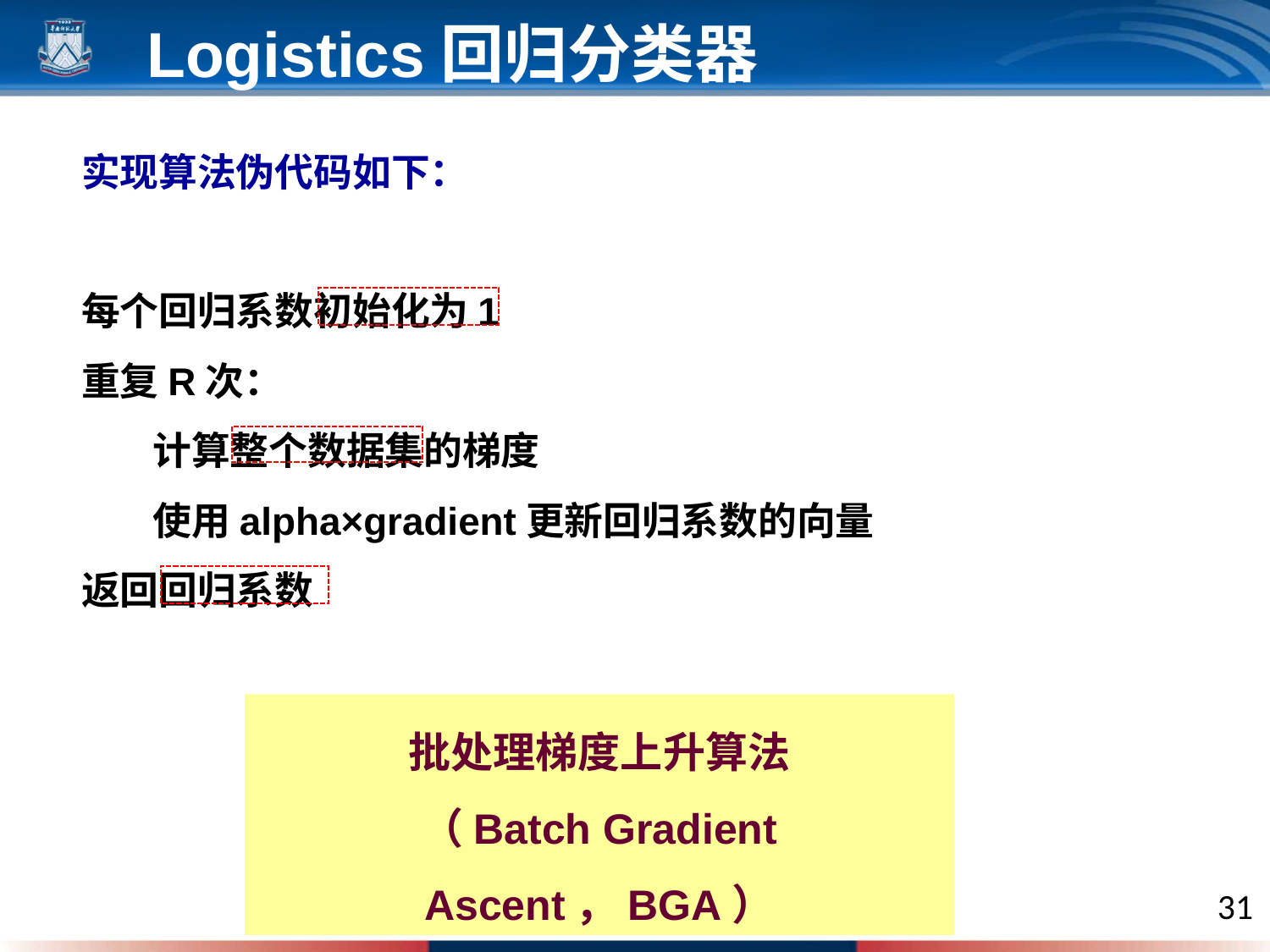

Logistics回归分类器
实现算法伪代码如下：

每个回归系数初始化为1
重复R次：
       计算整个数据集的梯度
       使用alpha×gradient更新回归系数的向量
返回回归系数

批处理梯度上升算法
（Batch Gradient Ascent，BGA）